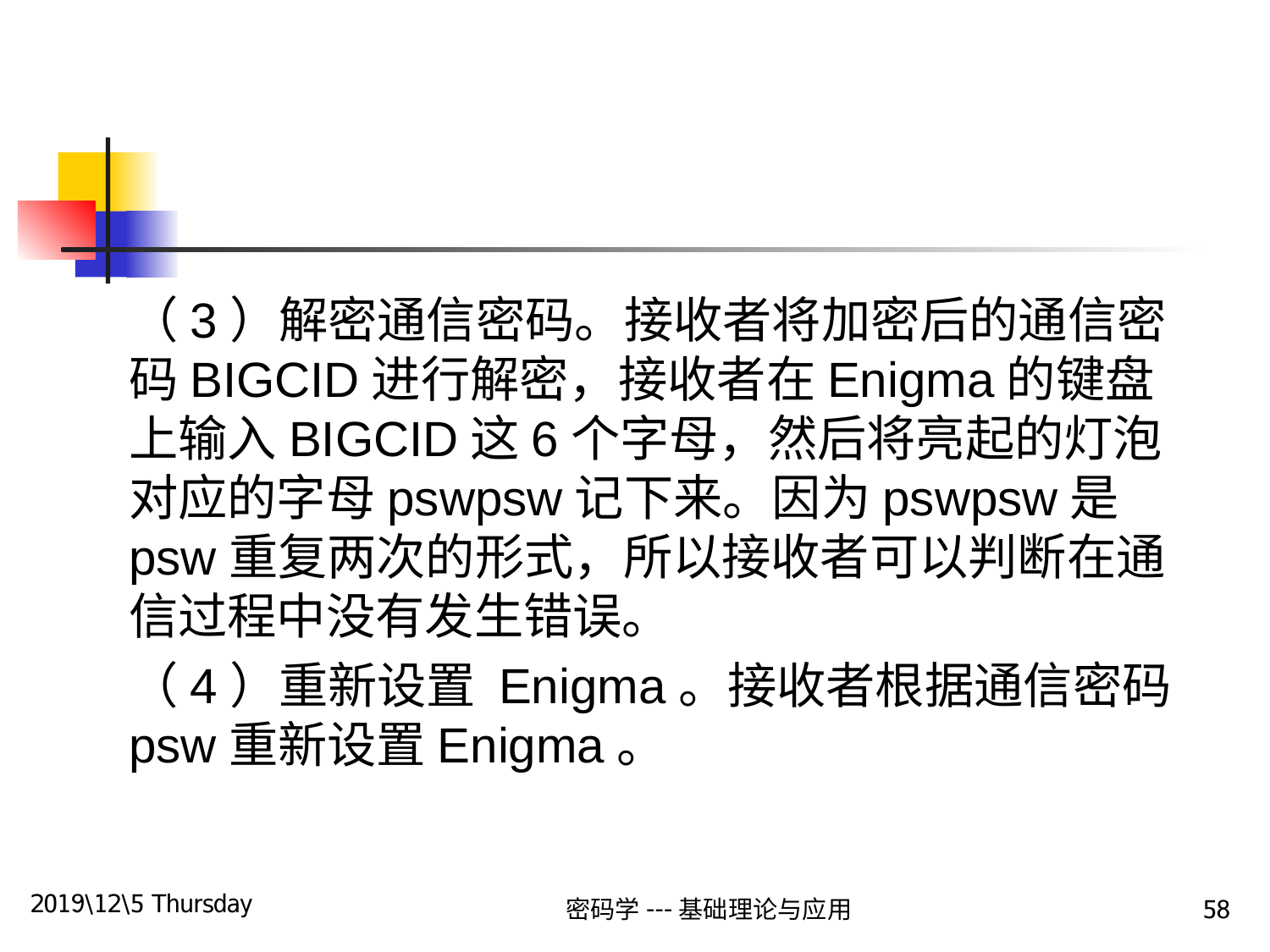

（3）解密通信密码。接收者将加密后的通信密码BIGCID进行解密，接收者在Enigma的键盘上输入BIGCID这6个字母，然后将亮起的灯泡对应的字母pswpsw记下来。因为pswpsw是psw重复两次的形式，所以接收者可以判断在通信过程中没有发生错误。
（4）重新设置 Enigma。接收者根据通信密码psw重新设置Enigma。

密码学---基础理论与应用
58
2019\12\5 Thursday